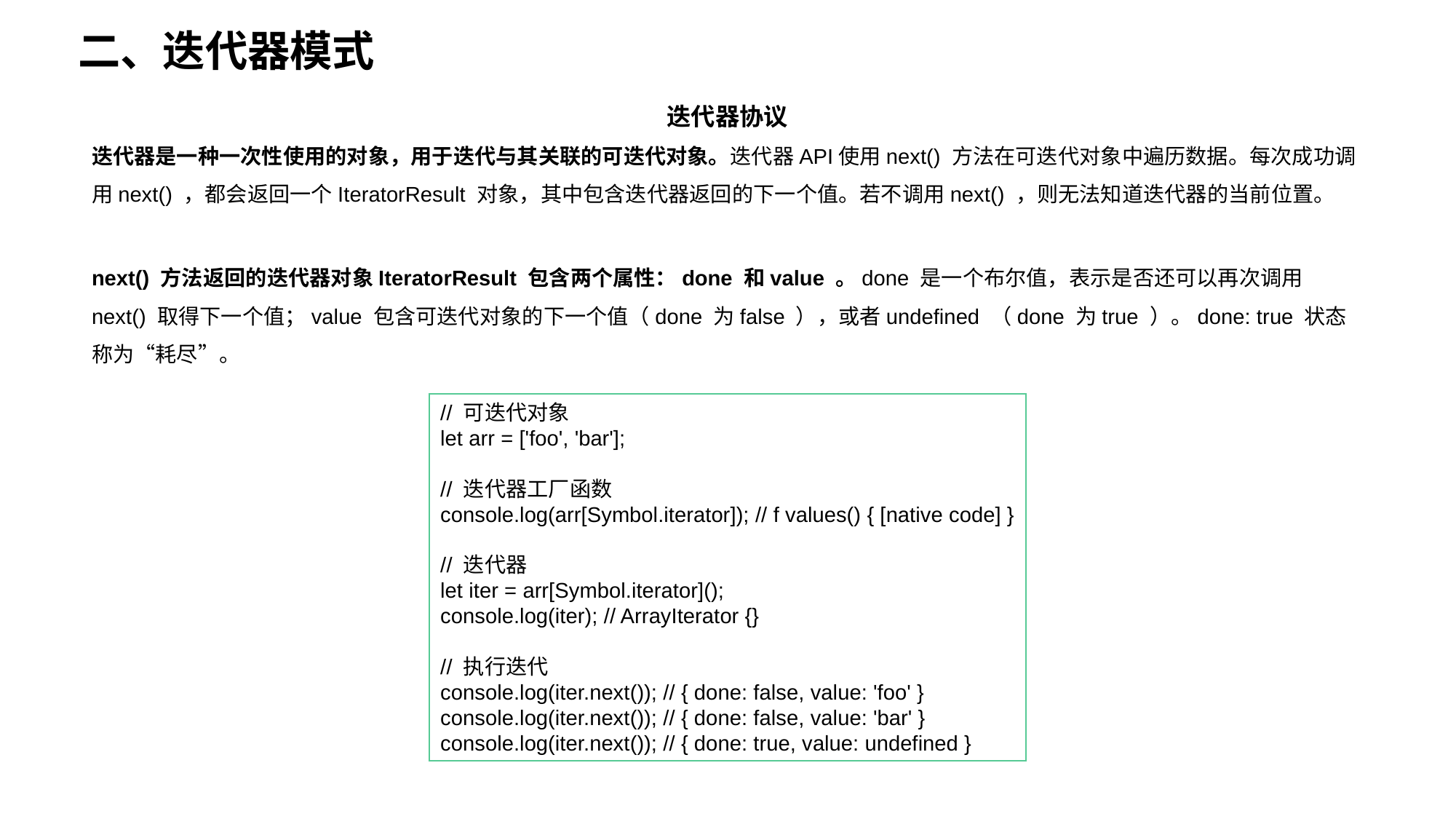

二、迭代器模式
迭代器协议
迭代器是一种一次性使用的对象，用于迭代与其关联的可迭代对象。迭代器API使用next() 方法在可迭代对象中遍历数据。每次成功调用next() ，都会返回一个IteratorResult 对象，其中包含迭代器返回的下一个值。若不调用next() ，则无法知道迭代器的当前位置。
next() 方法返回的迭代器对象IteratorResult 包含两个属性：done 和value 。done 是一个布尔值，表示是否还可以再次调用next() 取得下一个值；value 包含可迭代对象的下一个值（done 为false ），或者undefined （done 为true ）。done: true 状态称为“耗尽”。
// 可迭代对象
let arr = ['foo', 'bar'];

// 迭代器工厂函数
console.log(arr[Symbol.iterator]); // f values() { [native code] }

// 迭代器
let iter = arr[Symbol.iterator]();
console.log(iter); // ArrayIterator {}

// 执行迭代
console.log(iter.next()); // { done: false, value: 'foo' }
console.log(iter.next()); // { done: false, value: 'bar' }
console.log(iter.next()); // { done: true, value: undefined }